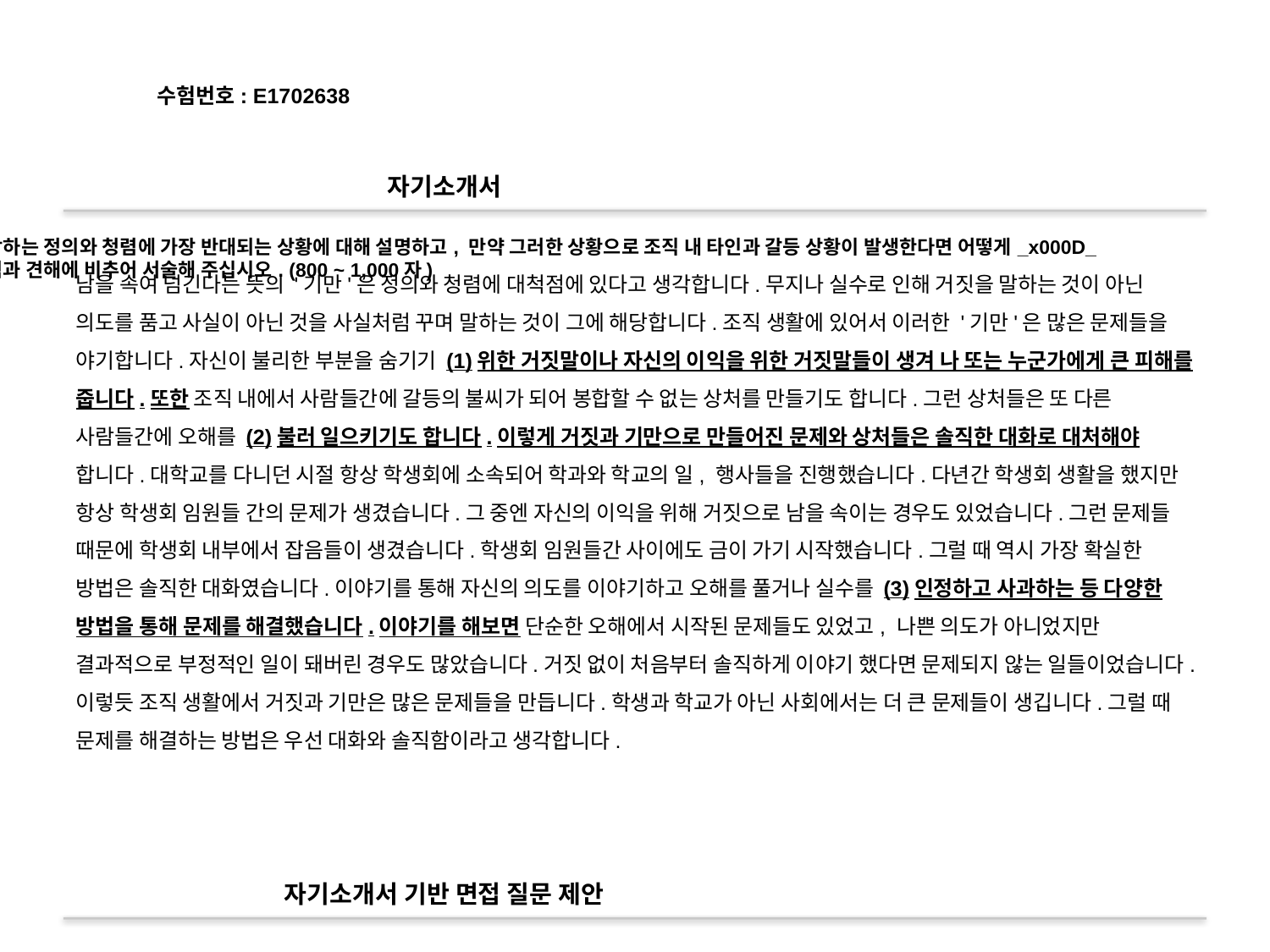

수험번호: E1702638
#

자기소개서

조직 생활에서 본인이 생각하는 정의와 청렴에 가장 반대되는 상황에 대해 설명하고, 만약 그러한 상황으로 조직 내 타인과 갈등 상황이 발생한다면 어떻게_x000D_
대처할 것인지 본인의 경험과 견해에 비추어 서술해 주십시오. (800 ~ 1,000자)

남을 속여 넘긴다는 뜻의 '기만'은 정의와 청렴에 대척점에 있다고 생각합니다.무지나 실수로 인해 거짓을 말하는 것이 아닌 의도를 품고 사실이 아닌 것을 사실처럼 꾸며 말하는 것이 그에 해당합니다.조직 생활에 있어서 이러한 '기만'은 많은 문제들을 야기합니다.자신이 불리한 부분을 숨기기 (1)위한 거짓말이나 자신의 이익을 위한 거짓말들이 생겨 나 또는 누군가에게 큰 피해를 줍니다.또한 조직 내에서 사람들간에 갈등의 불씨가 되어 봉합할 수 없는 상처를 만들기도 합니다.그런 상처들은 또 다른 사람들간에 오해를 (2)불러 일으키기도 합니다.이렇게 거짓과 기만으로 만들어진 문제와 상처들은 솔직한 대화로 대처해야 합니다.대학교를 다니던 시절 항상 학생회에 소속되어 학과와 학교의 일, 행사들을 진행했습니다.다년간 학생회 생활을 했지만 항상 학생회 임원들 간의 문제가 생겼습니다.그 중엔 자신의 이익을 위해 거짓으로 남을 속이는 경우도 있었습니다.그런 문제들 때문에 학생회 내부에서 잡음들이 생겼습니다.학생회 임원들간 사이에도 금이 가기 시작했습니다.그럴 때 역시 가장 확실한 방법은 솔직한 대화였습니다.이야기를 통해 자신의 의도를 이야기하고 오해를 풀거나 실수를 (3)인정하고 사과하는 등 다양한 방법을 통해 문제를 해결했습니다.이야기를 해보면 단순한 오해에서 시작된 문제들도 있었고, 나쁜 의도가 아니었지만 결과적으로 부정적인 일이 돼버린 경우도 많았습니다.거짓 없이 처음부터 솔직하게 이야기 했다면 문제되지 않는 일들이었습니다.이렇듯 조직 생활에서 거짓과 기만은 많은 문제들을 만듭니다.학생과 학교가 아닌 사회에서는 더 큰 문제들이 생깁니다.그럴 때 문제를 해결하는 방법은 우선 대화와 솔직함이라고 생각합니다.

자기소개서 기반 면접 질문 제안

(1) 기만 문제로 인한 조직 내 갈등을 예방하기 위해 어떤 예방 조치를 취할 수 있을까요?
(2) 학생회 활동 중 거짓과 기만 문제를 어떻게 해결했나요?
(3) 학생회에서 얻은 솔직한 대화를 통한 해결책이 사회에서도 어떻게 적용될 수 있을까요?